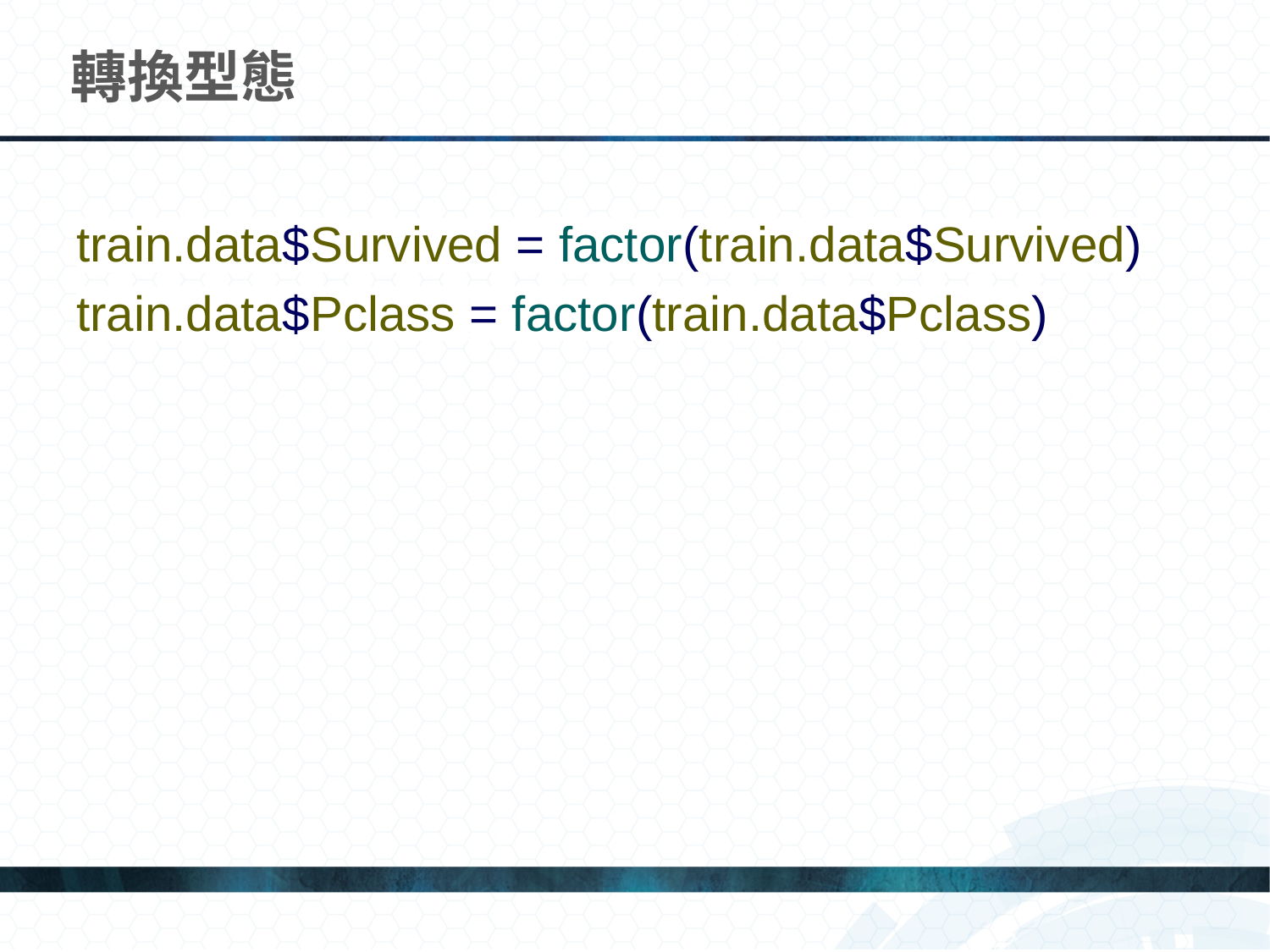

# 轉換型態
train.data$Survived = factor(train.data$Survived)
train.data$Pclass = factor(train.data$Pclass)